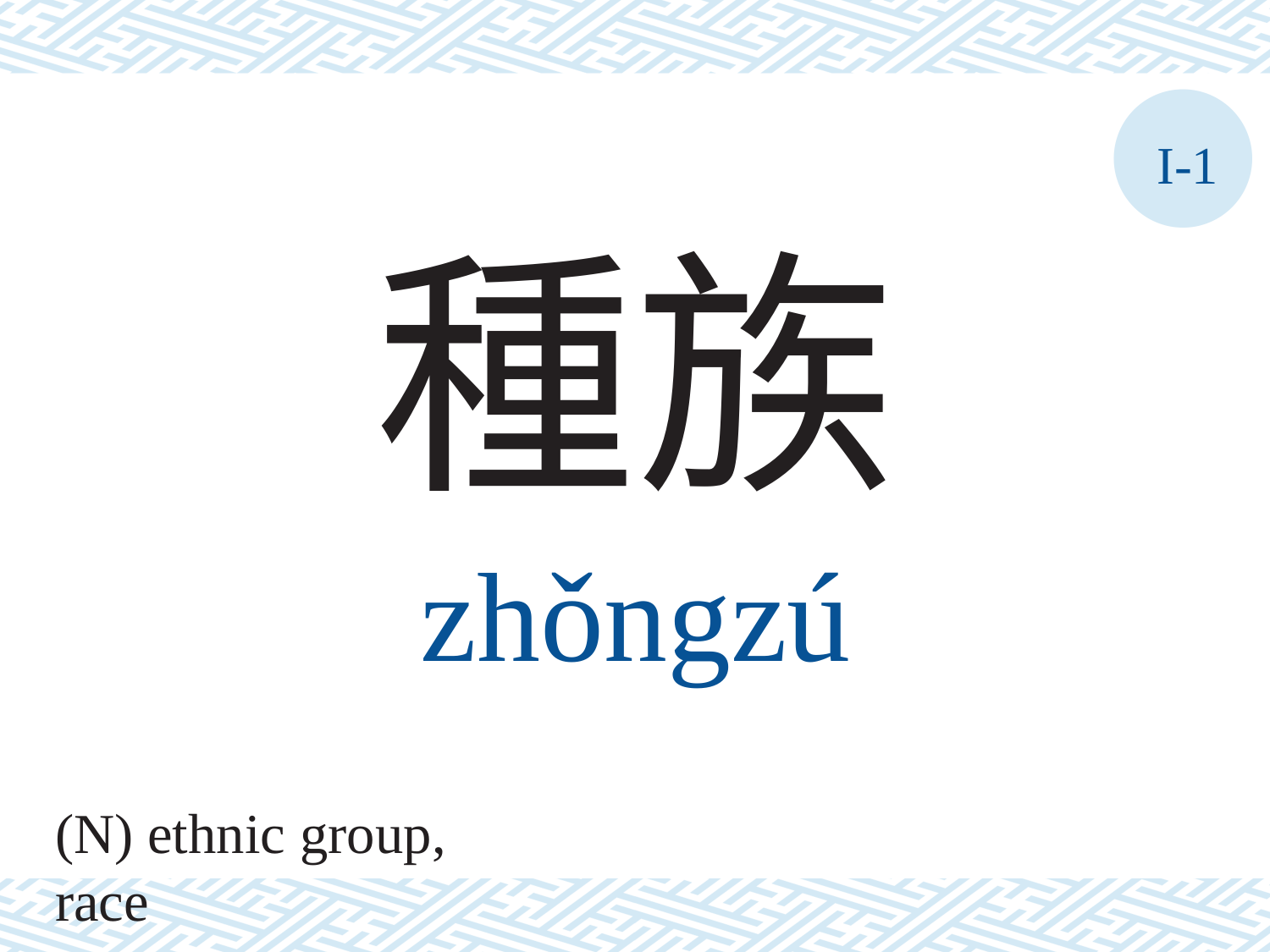

I-1
種族
zhǒngzú
(N) ethnic group, race